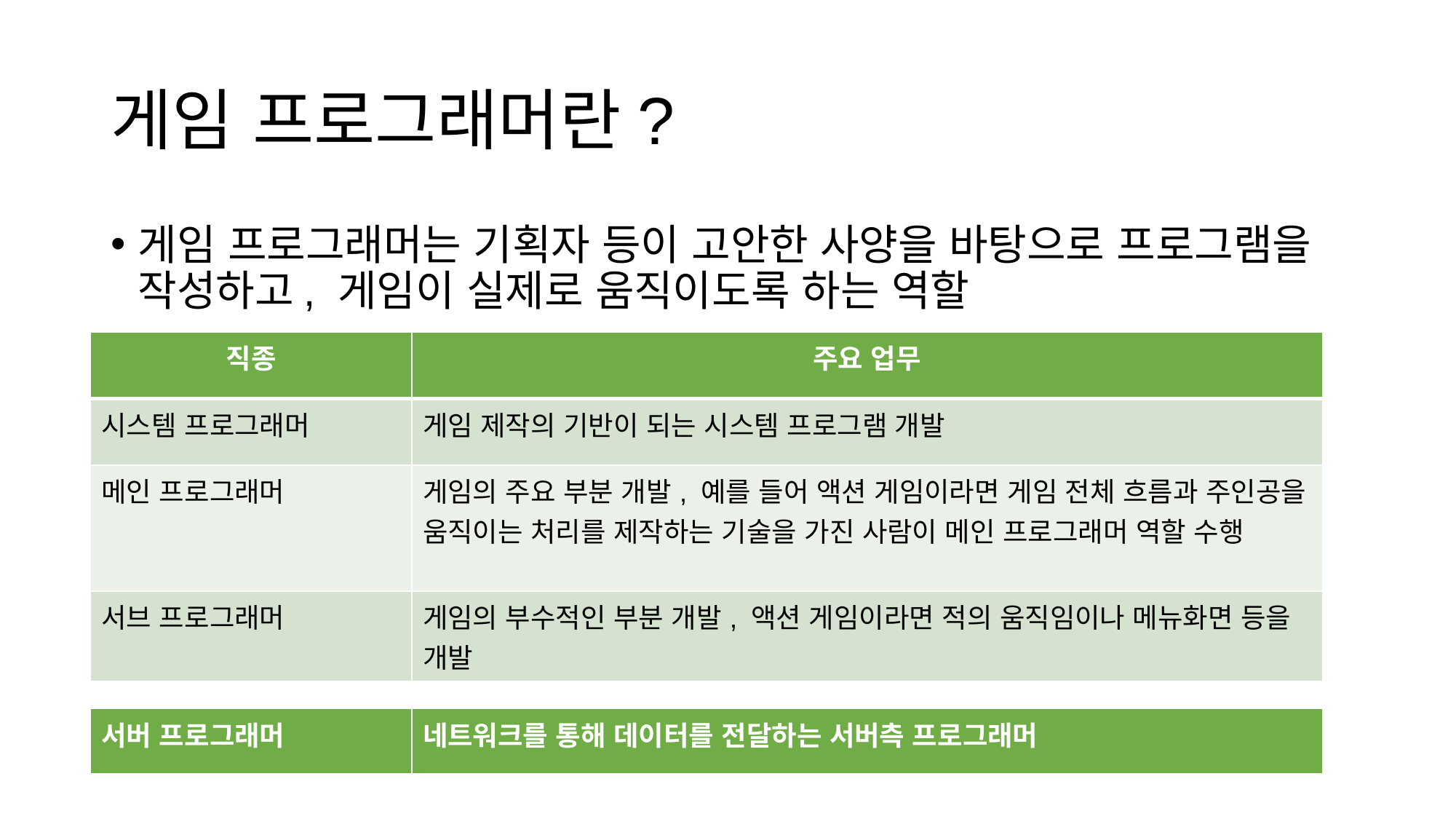

# 게임 프로그래머란?
게임 프로그래머는 기획자 등이 고안한 사양을 바탕으로 프로그램을 작성하고, 게임이 실제로 움직이도록 하는 역할
| 직종 | 주요 업무 |
| --- | --- |
| 시스템 프로그래머 | 게임 제작의 기반이 되는 시스템 프로그램 개발 |
| 메인 프로그래머 | 게임의 주요 부분 개발, 예를 들어 액션 게임이라면 게임 전체 흐름과 주인공을 움직이는 처리를 제작하는 기술을 가진 사람이 메인 프로그래머 역할 수행 |
| 서브 프로그래머 | 게임의 부수적인 부분 개발, 액션 게임이라면 적의 움직임이나 메뉴화면 등을 개발 |
| 서버 프로그래머 | 네트워크를 통해 데이터를 전달하는 서버측 프로그래머 |
| --- | --- |